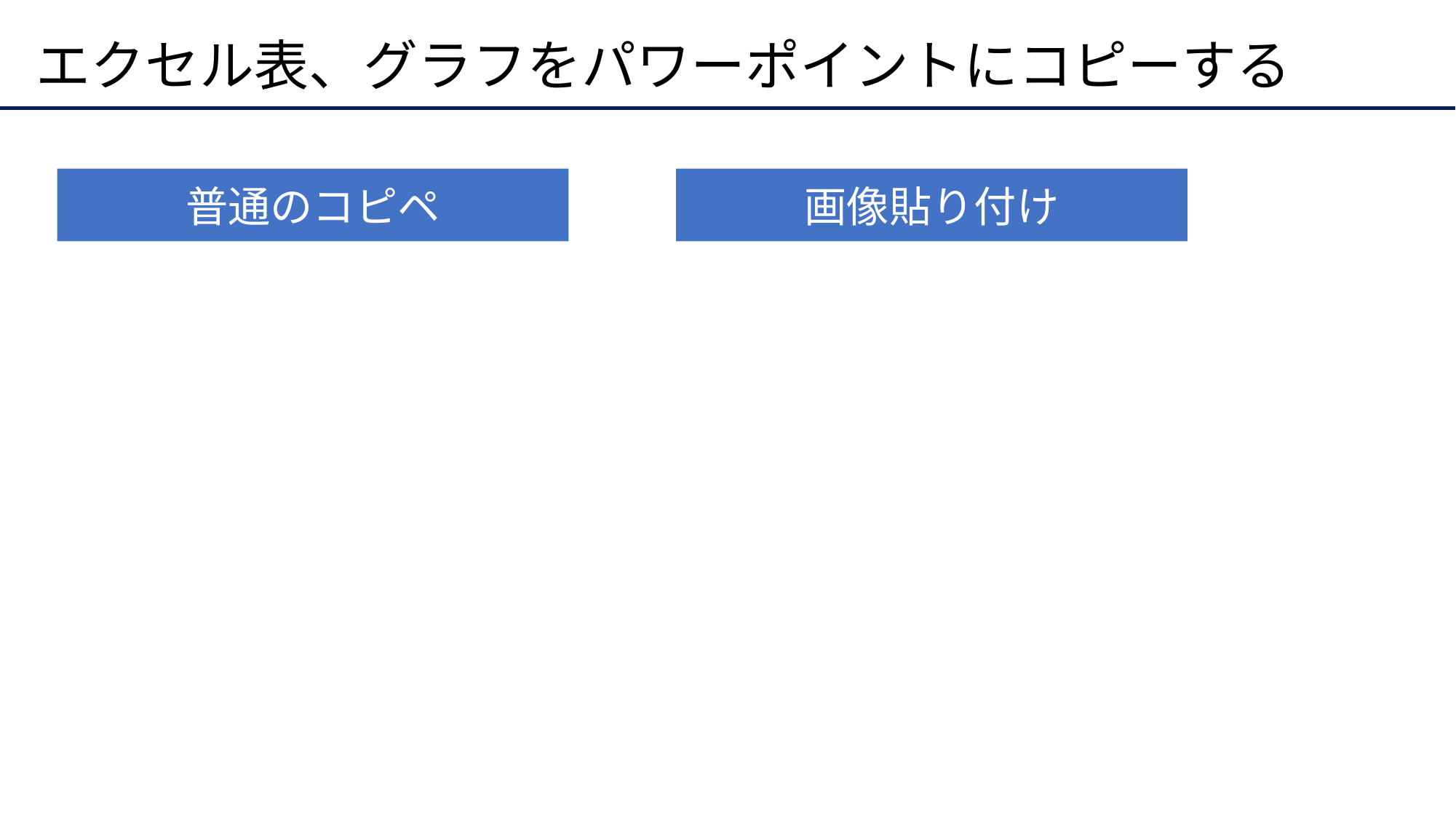

# エクセル表、グラフをパワーポイントにコピーする
普通のコピペ
画像貼り付け